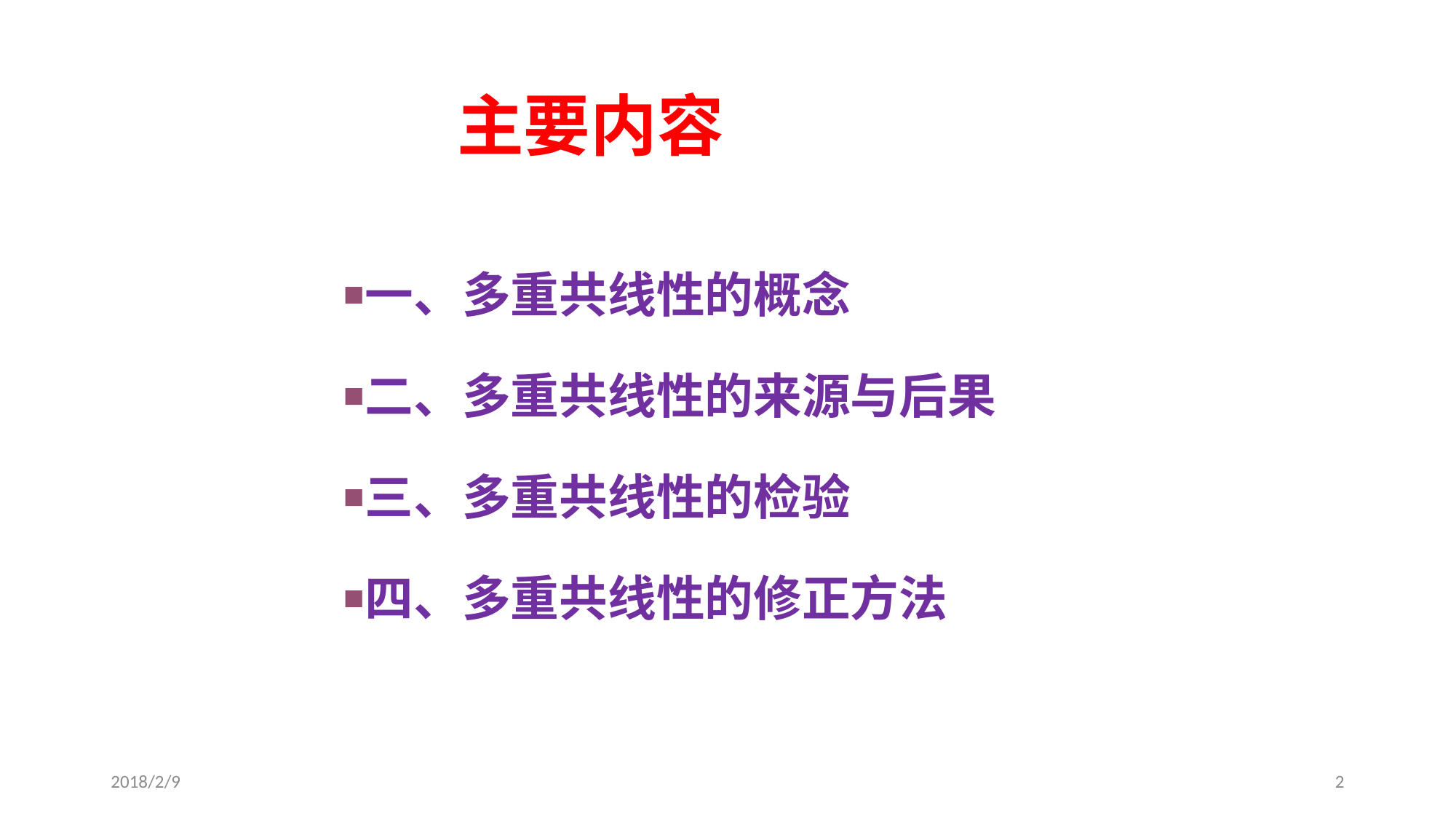

# 主要内容
一、多重共线性的概念
二、多重共线性的来源与后果
三、多重共线性的检验
四、多重共线性的修正方法
2018/2/9
2